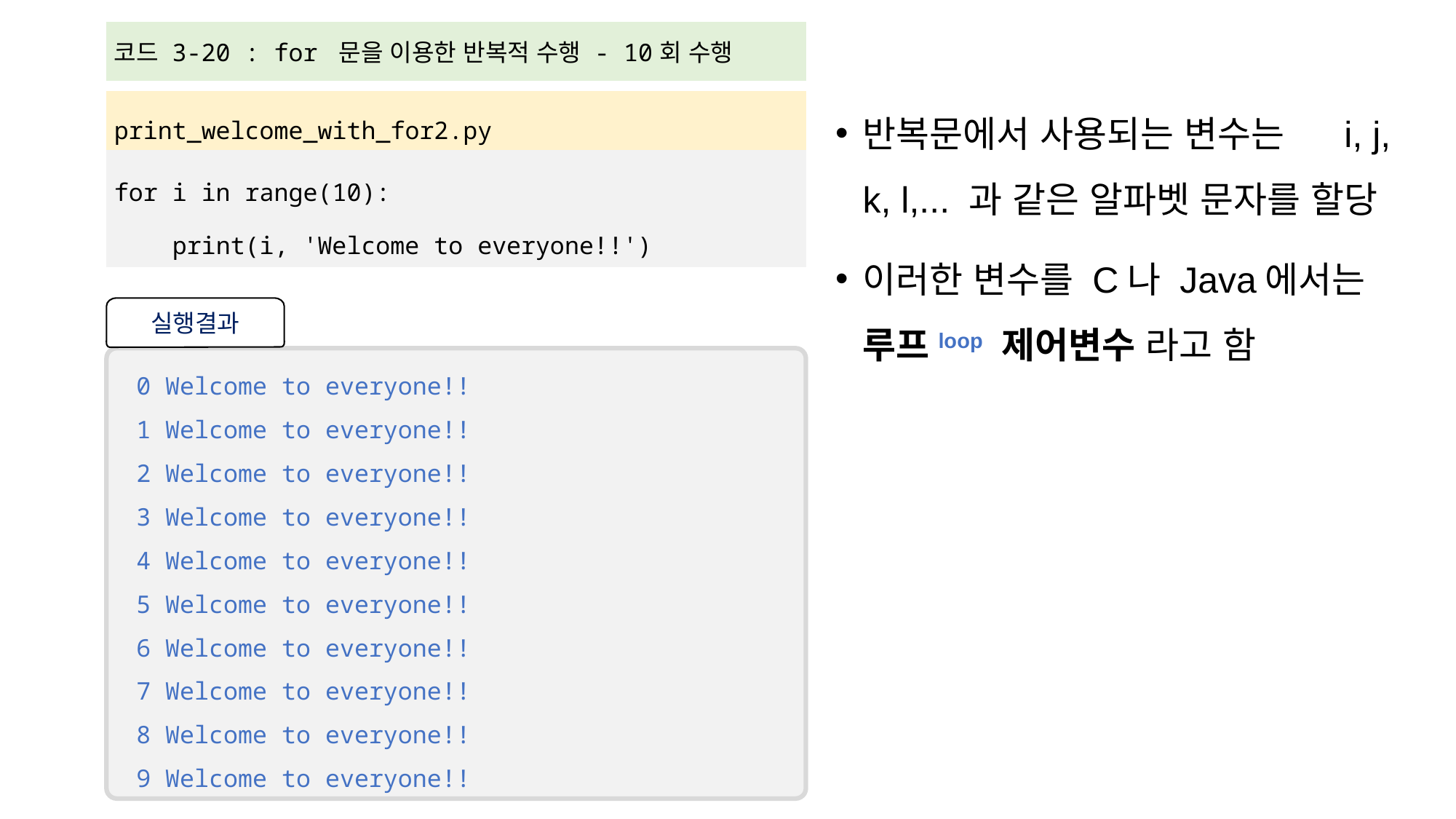

| 코드 3-20 : for 문을 이용한 반복적 수행 - 10회 수행 |
| --- |
|  |
| print\_welcome\_with\_for2.py |
| for i in range(10): print(i, 'Welcome to everyone!!') |
반복문에서 사용되는 변수는     i, j, k, l,... 과 같은 알파벳 문자를 할당
이러한 변수를 C나 Java에서는 루프loop 제어변수 라고 함

실행결과

0 Welcome to everyone!!
1 Welcome to everyone!!
2 Welcome to everyone!!
3 Welcome to everyone!!
4 Welcome to everyone!!
5 Welcome to everyone!!
6 Welcome to everyone!!
7 Welcome to everyone!!
8 Welcome to everyone!!
9 Welcome to everyone!!